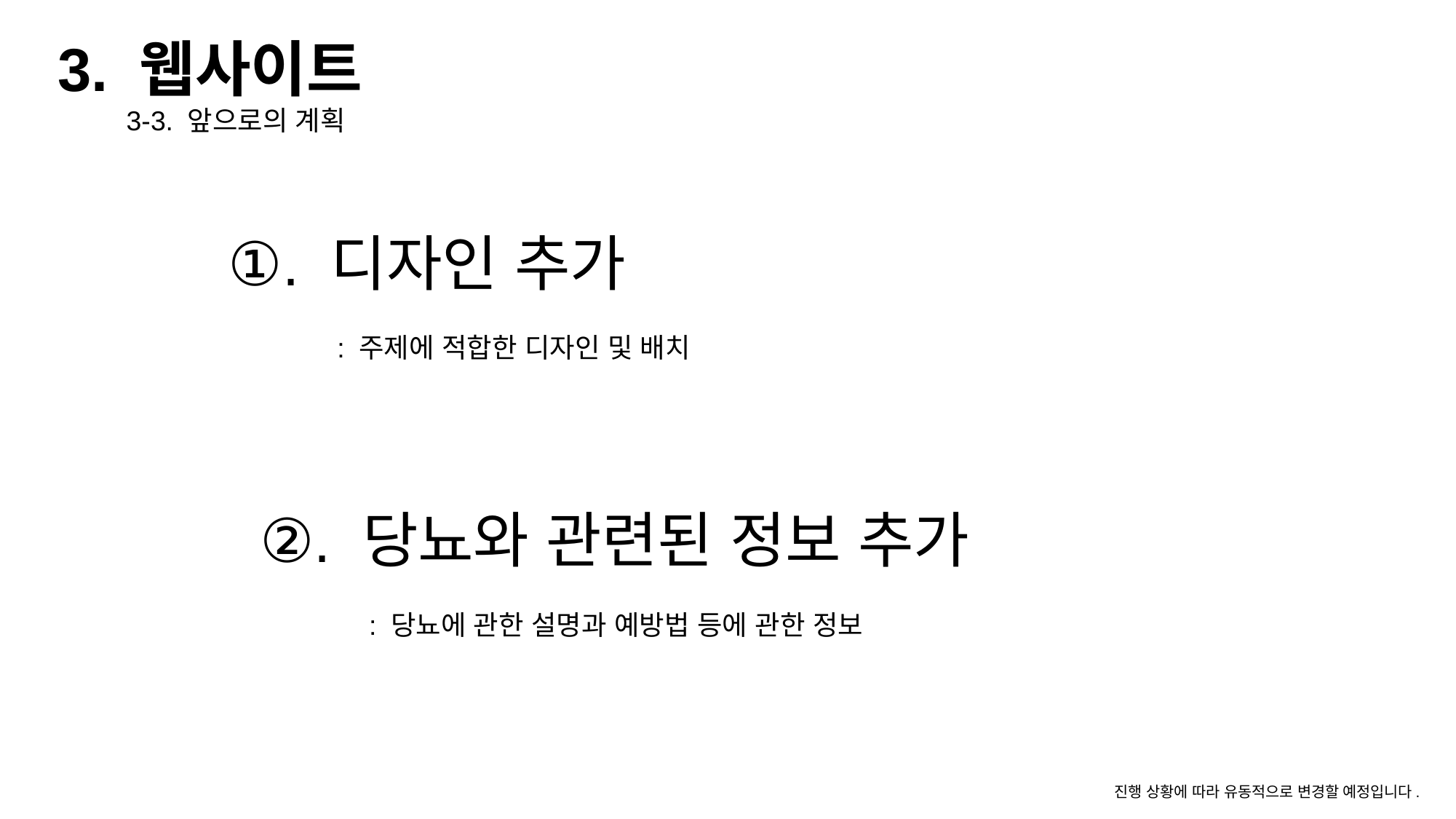

3. 웹사이트
         3-3. 앞으로의 계획
①. 디자인 추가

	: 주제에 적합한 디자인 및 배치
②. 당뇨와 관련된 정보 추가

	: 당뇨에 관한 설명과 예방법 등에 관한 정보
진행 상황에 따라 유동적으로 변경할 예정입니다.